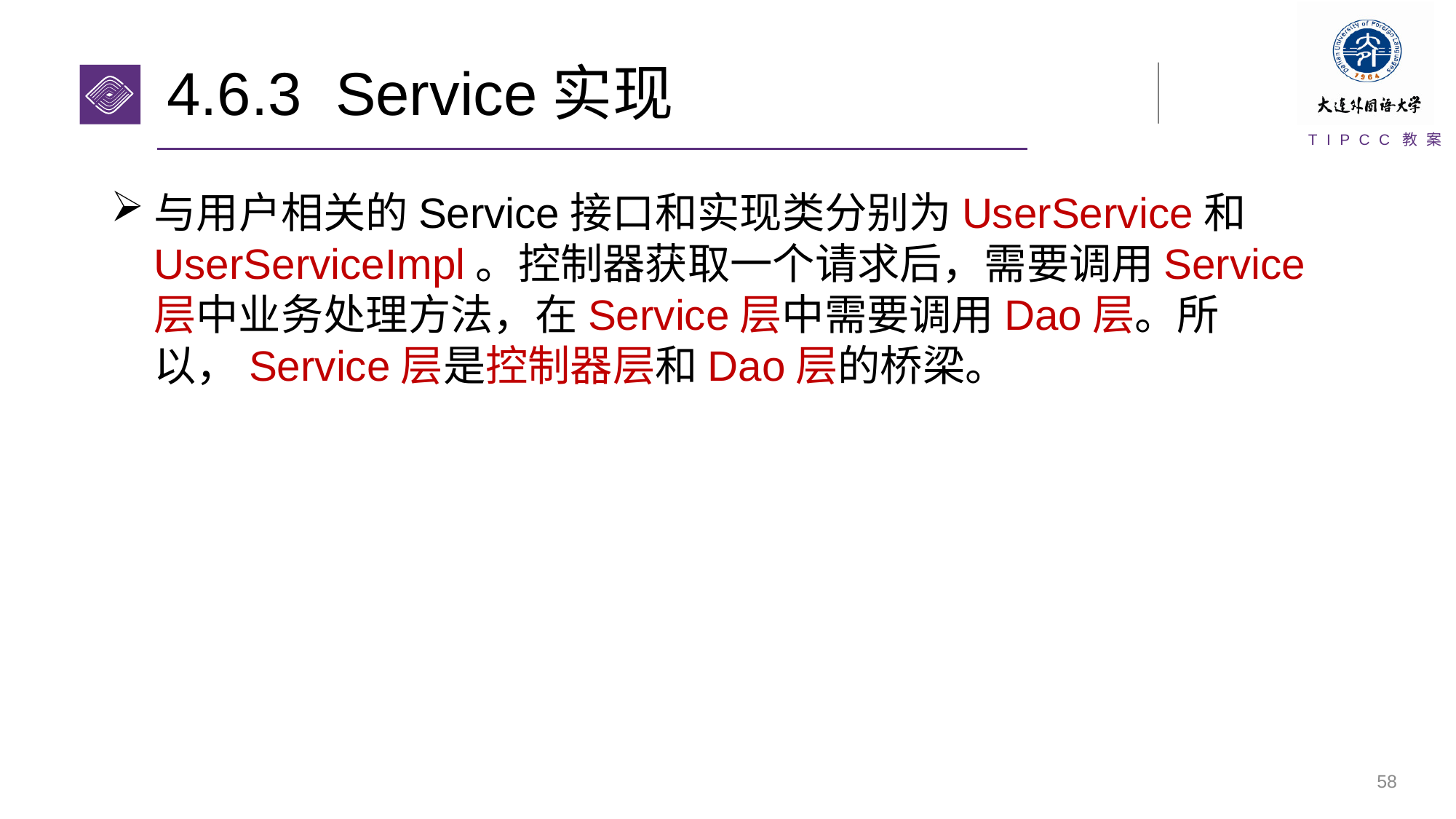

# 4.6.3  Service实现
与用户相关的Service接口和实现类分别为UserService和UserServiceImpl。控制器获取一个请求后，需要调用Service层中业务处理方法，在Service层中需要调用Dao层。所以，Service层是控制器层和Dao层的桥梁。
58